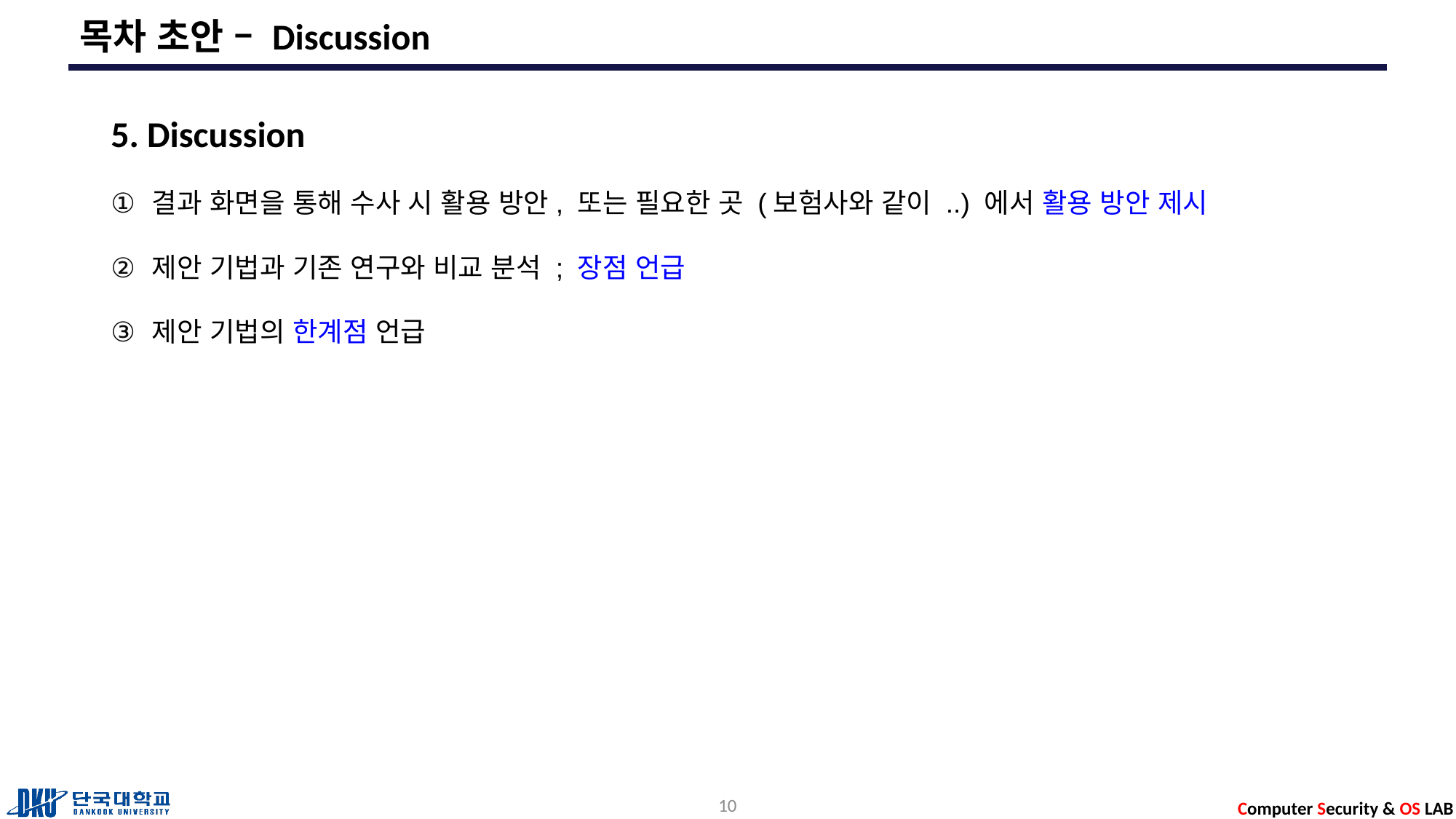

# 목차 초안 – Discussion
5. Discussion
결과 화면을 통해 수사 시 활용 방안, 또는 필요한 곳 (보험사와 같이 ..) 에서 활용 방안 제시
제안 기법과 기존 연구와 비교 분석 ; 장점 언급
제안 기법의 한계점 언급

10